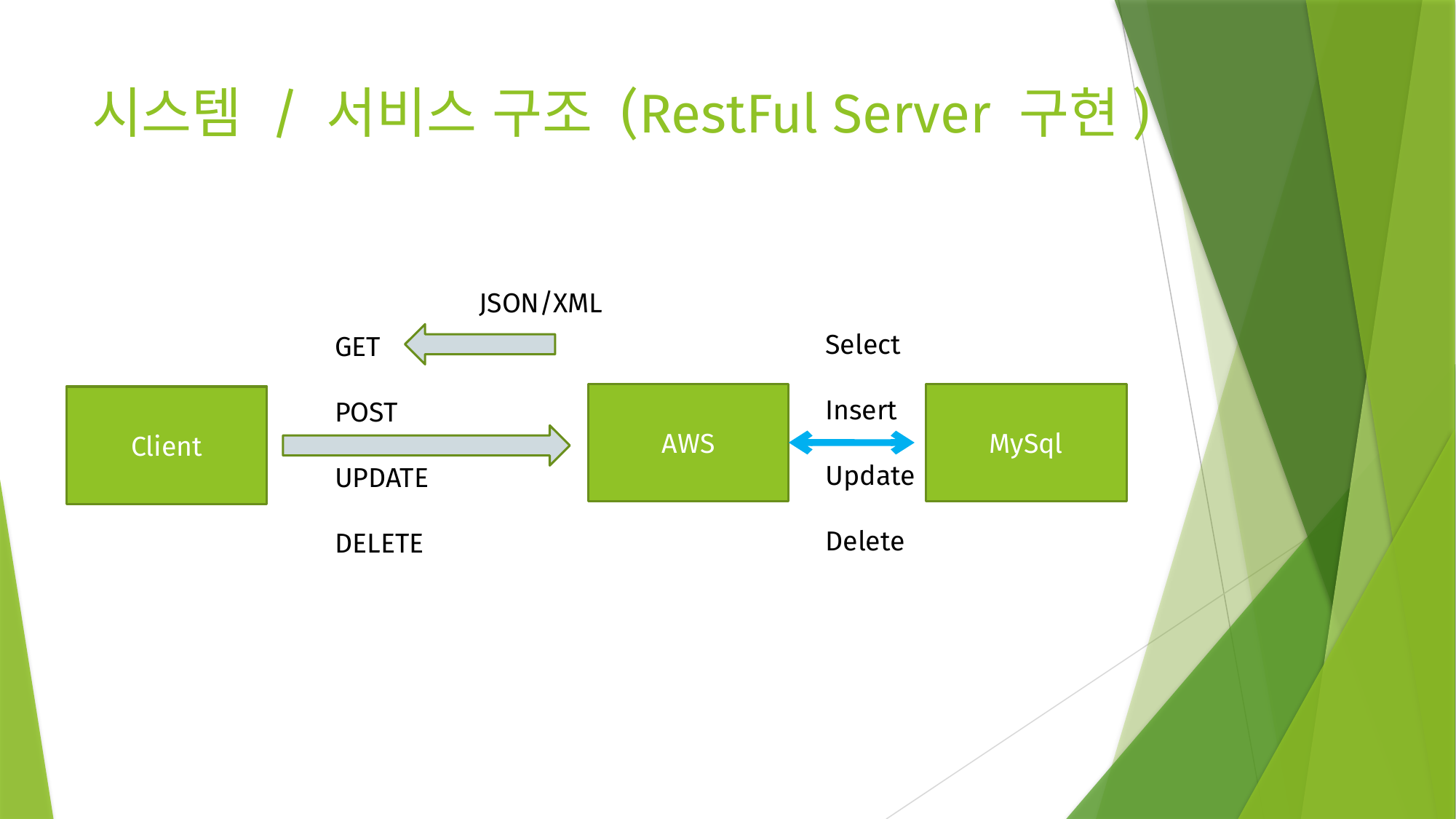

# 시스템 / 서비스 구조 (RestFul Server 구현)
JSON/XML
Select

Insert

Update

Delete
GET

POST

UPDATE

DELETE

MySql
AWS
Client